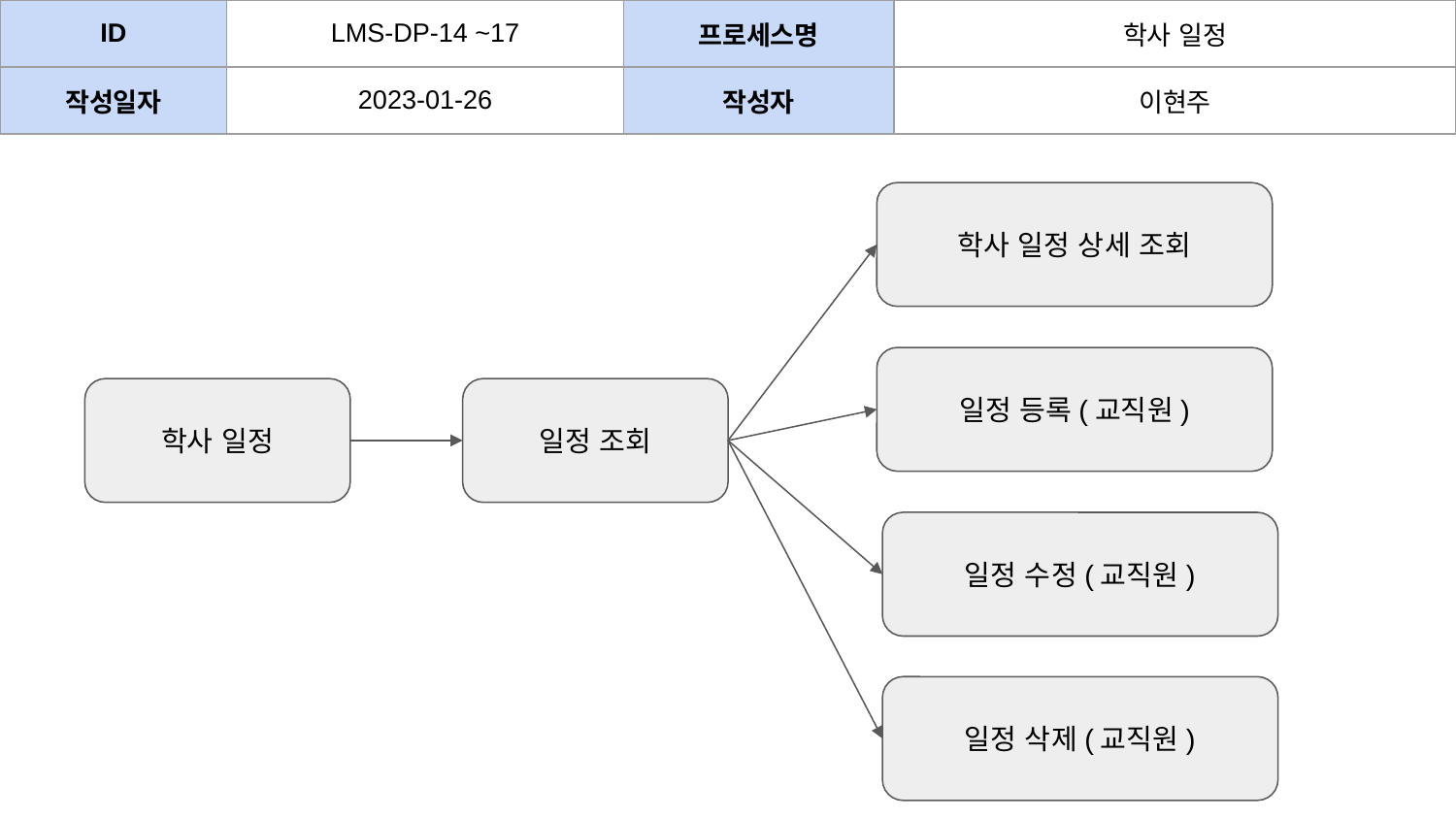

| ID | LMS-DP-14 ~17 | 프로세스명 | 학사 일정 |  |  |
| --- | --- | --- | --- | --- | --- |
| 작성일자 | 2023-01-26 | 작성자 | 이현주 |  |  |
학사 일정 상세 조회
일정 등록(교직원)
학사 일정
일정 조회
일정 수정(교직원)
일정 삭제(교직원)